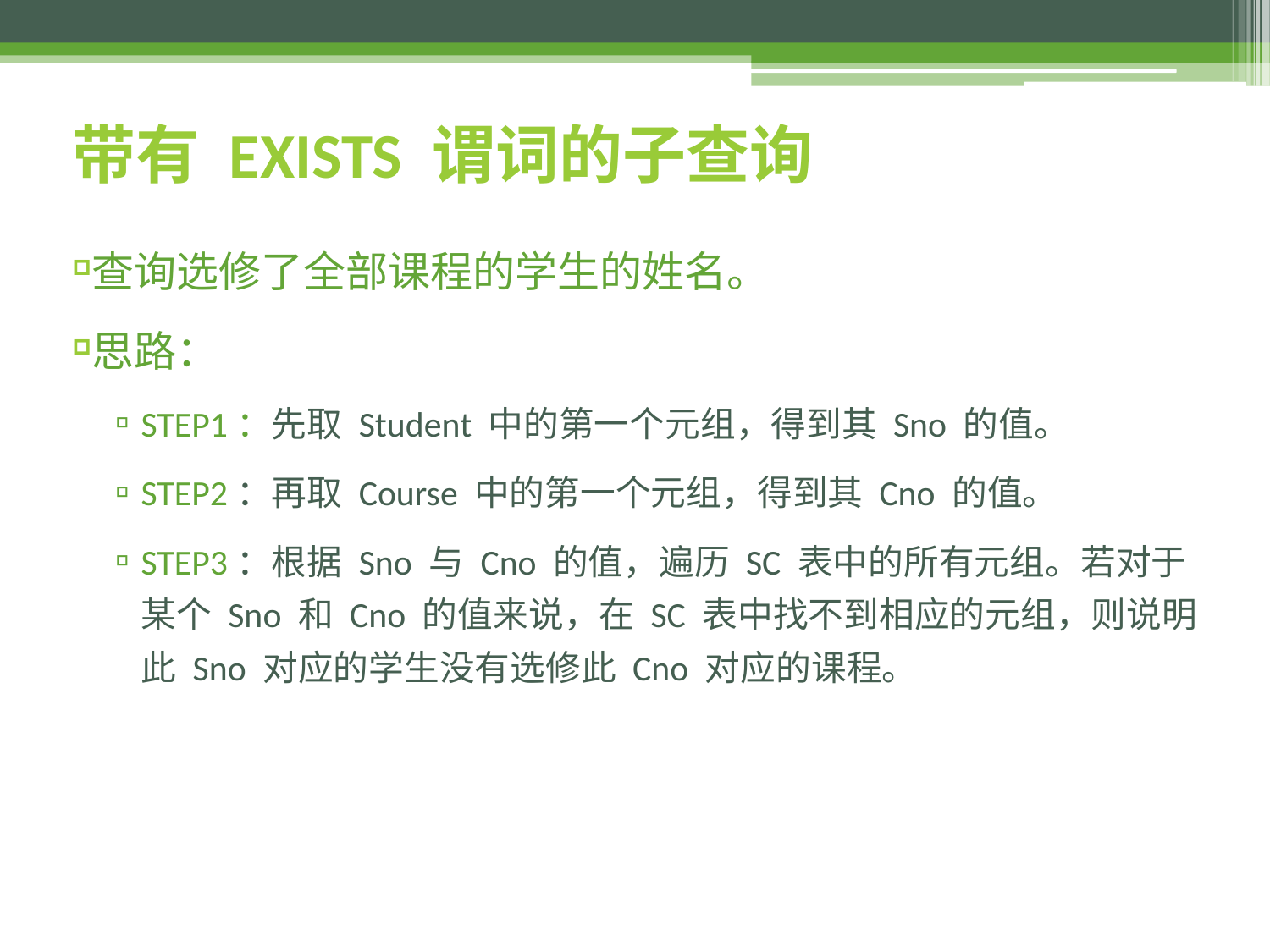

# 带有 EXISTS 谓词的子查询
查询选修了全部课程的学生的姓名。
思路：
STEP1：先取 Student 中的第一个元组，得到其 Sno 的值。
STEP2：再取 Course 中的第一个元组，得到其 Cno 的值。
STEP3：根据 Sno 与 Cno 的值，遍历 SC 表中的所有元组。若对于某个 Sno 和 Cno 的值来说，在 SC 表中找不到相应的元组，则说明此 Sno 对应的学生没有选修此 Cno 对应的课程。